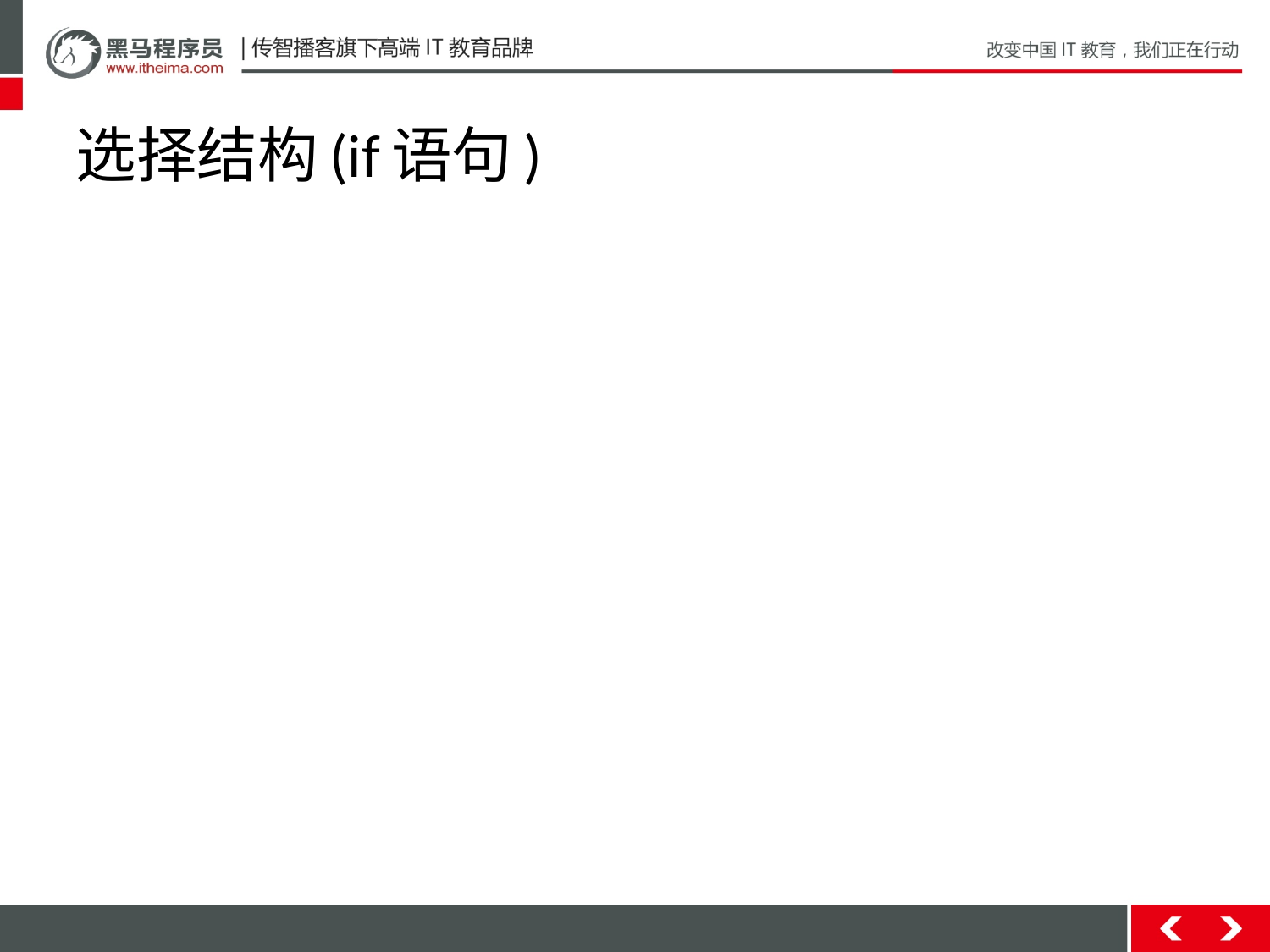

# 选择结构(if语句)
if语句第三种格式：
if(关系表达式1) {
		     语句体1;
	}else  if (关系表达式2) {
		     语句体2;
	}
    …
	else {
		     语句体n+1;
	}